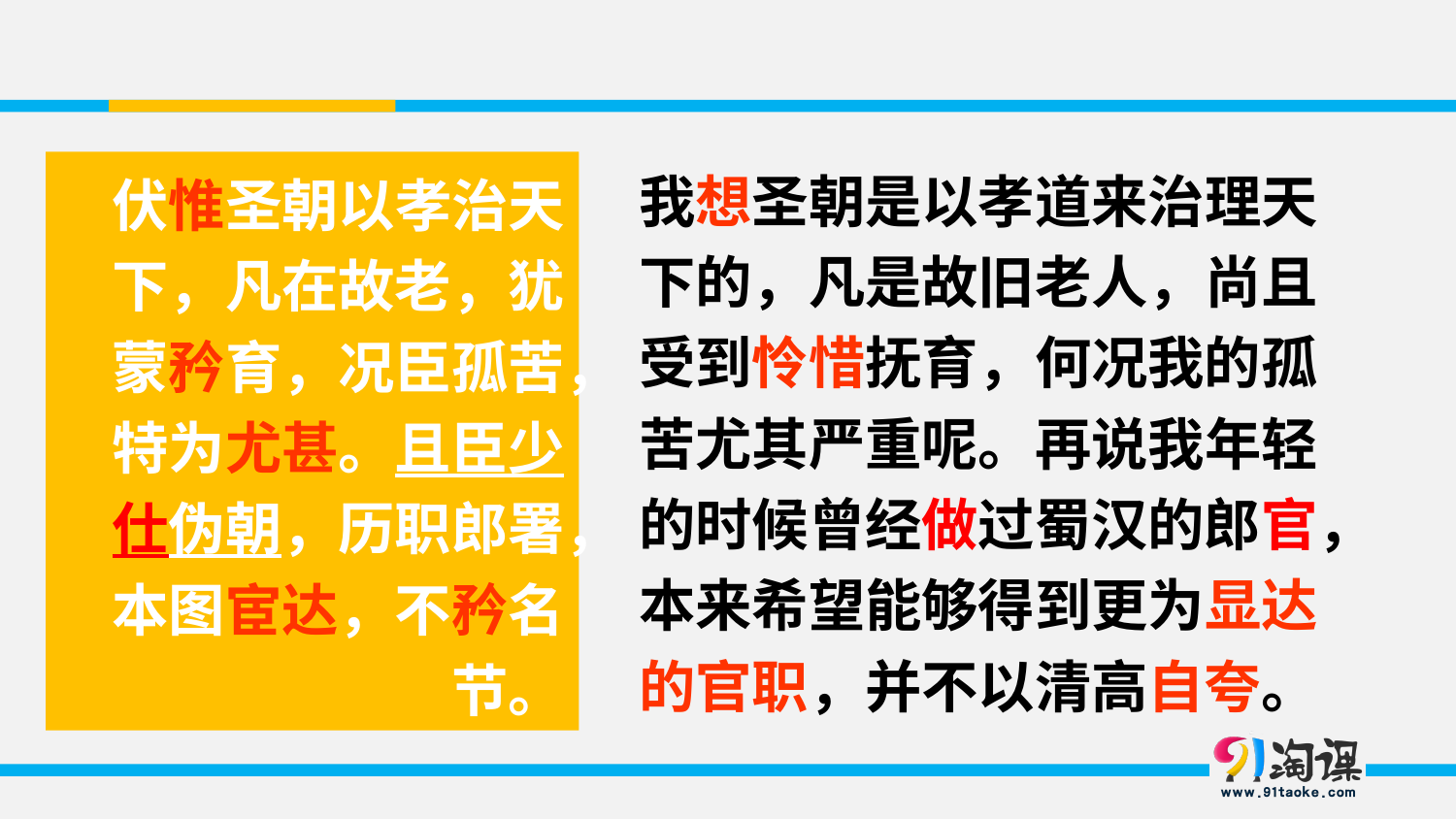

我想圣朝是以孝道来治理天下的，凡是故旧老人，尚且受到怜惜抚育，何况我的孤苦尤其严重呢。再说我年轻的时候曾经做过蜀汉的郎官，本来希望能够得到更为显达的官职，并不以清高自夸。
  伏惟圣朝以孝治天下，凡在故老，犹蒙矜育，况臣孤苦，特为尤甚。且臣少仕伪朝，历职郎署，本图宦达，不矜名节。